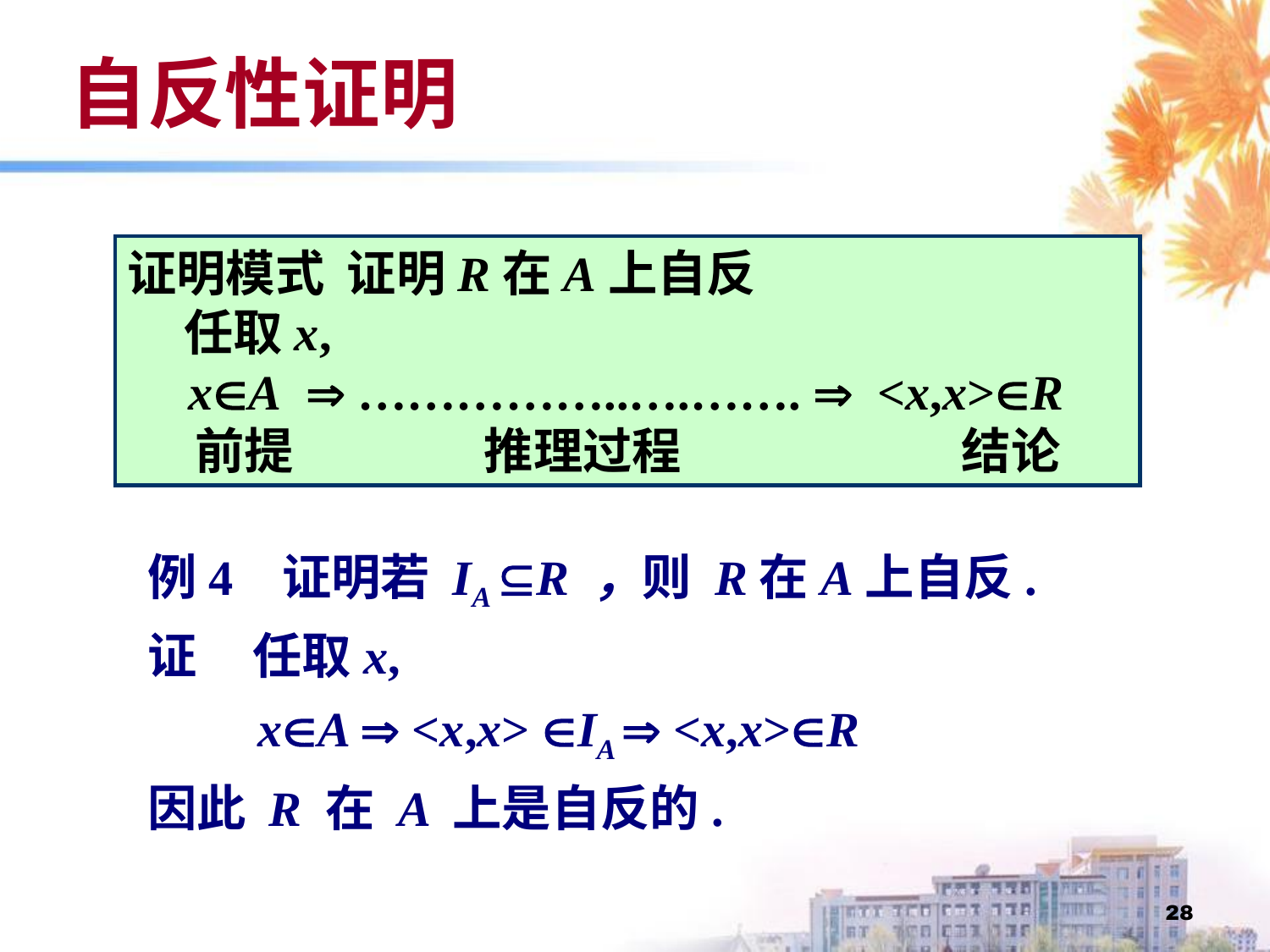

# 自反性证明
证明模式  证明R在A上自反
    任取x,
     x∈A  ⇒ ……………..….……. ⇒  <x,x>∈R
     前提                 推理过程                         结论
例4   证明若 IA ⊆R ，则 R在A上自反.
证     任取x,
         x∈A ⇒ <x,x> ∈IA ⇒ <x,x>∈R
因此 R 在 A 上是自反的.
28